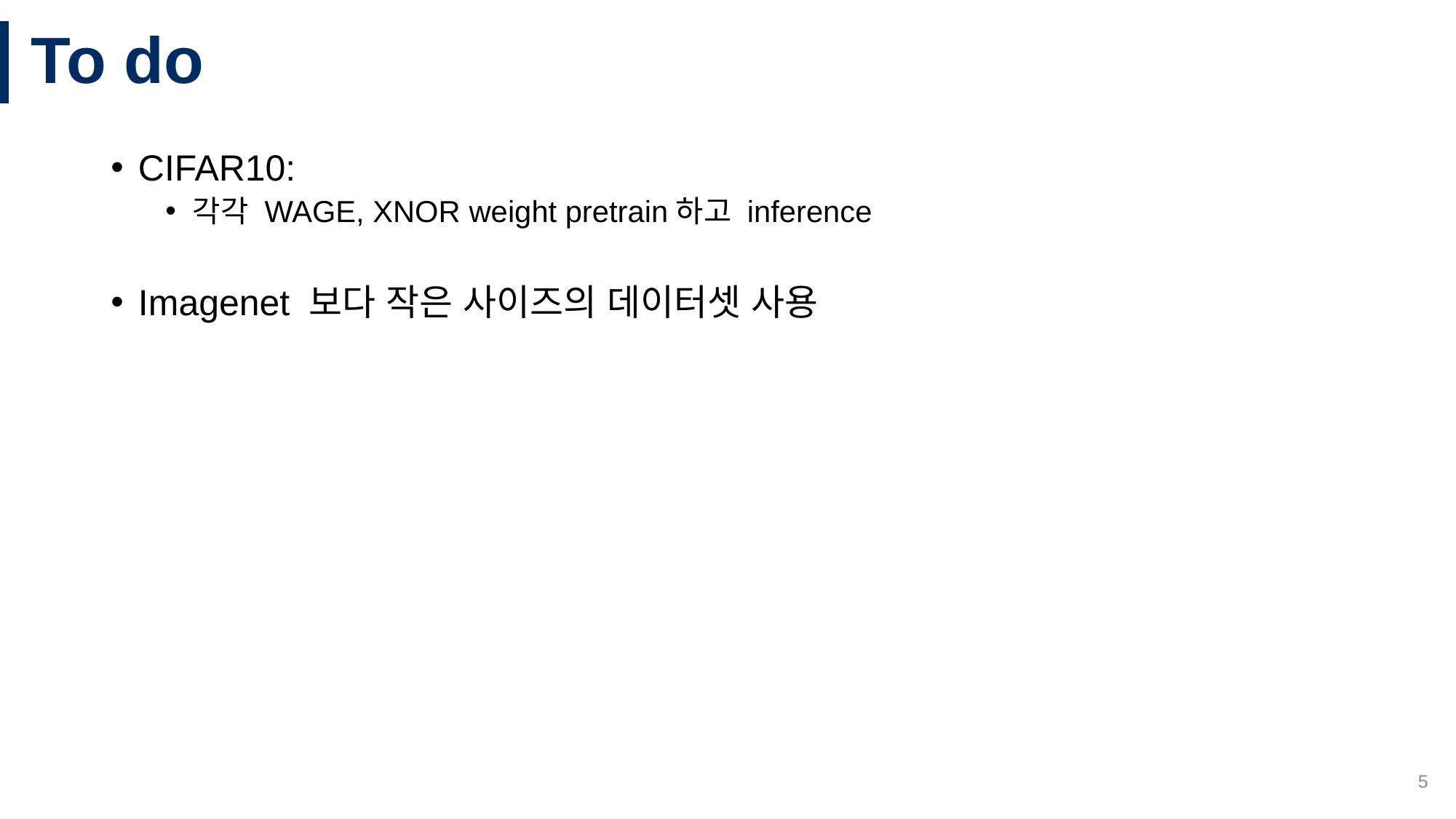

# To do
CIFAR10:
각각 WAGE, XNOR weight pretrain하고 inference

Imagenet 보다 작은 사이즈의 데이터셋 사용

5